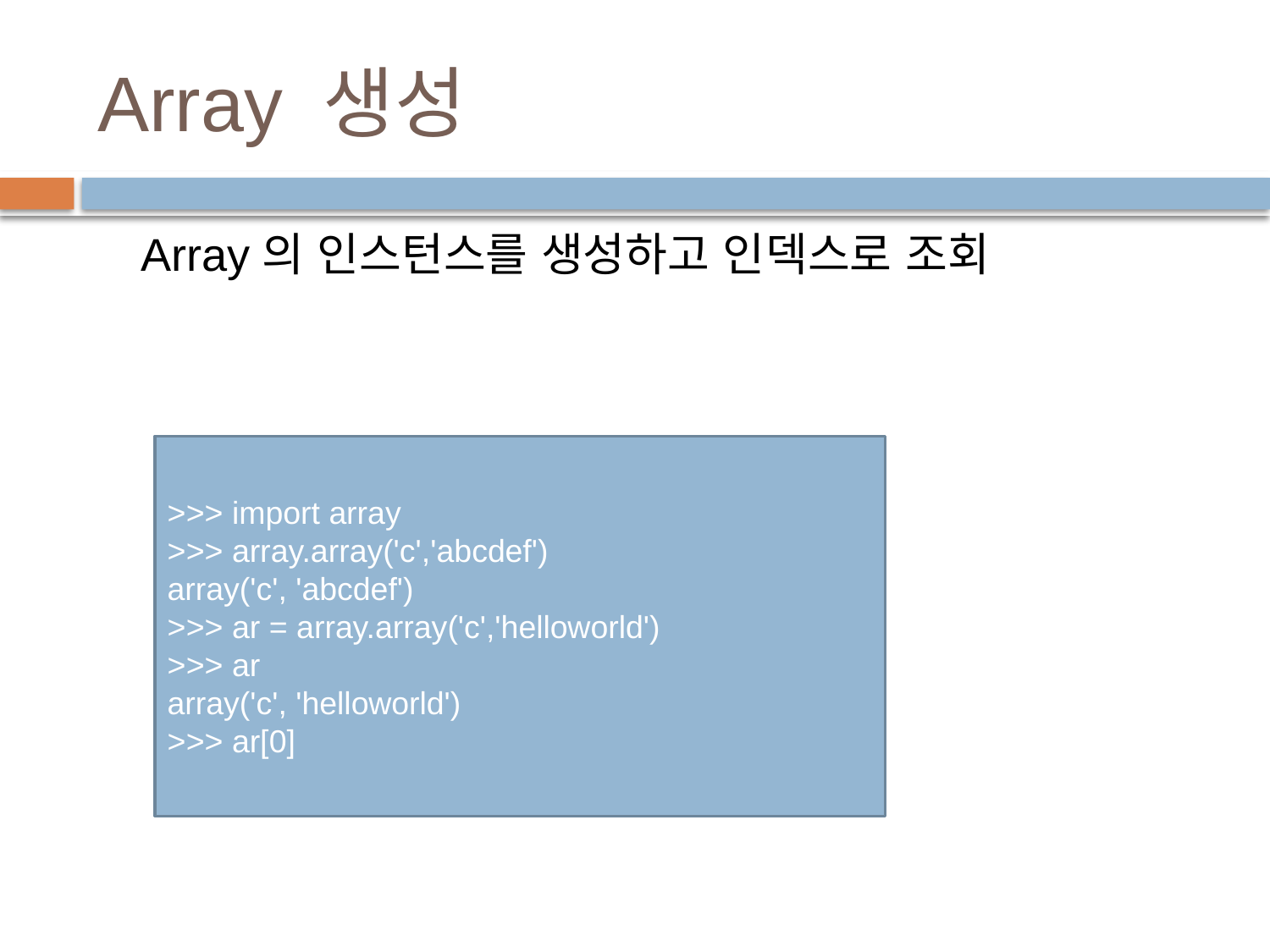

# Array 생성
Array의 인스턴스를 생성하고 인덱스로 조회

>>> import array
>>> array.array('c','abcdef')
array('c', 'abcdef')
>>> ar = array.array('c','helloworld')
>>> ar
array('c', 'helloworld')
>>> ar[0]